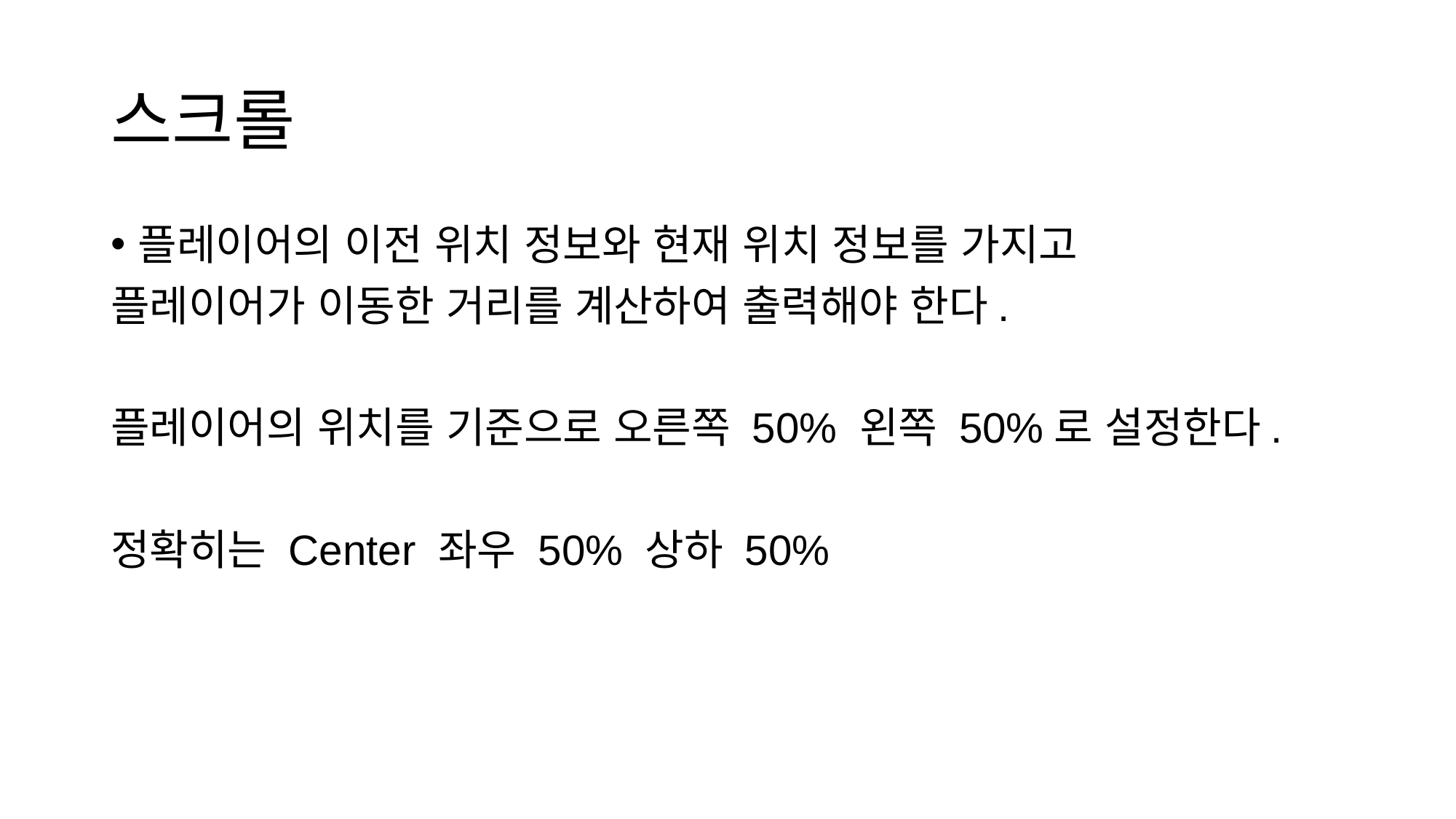

# 스크롤
플레이어의 이전 위치 정보와 현재 위치 정보를 가지고
플레이어가 이동한 거리를 계산하여 출력해야 한다.

플레이어의 위치를 기준으로 오른쪽 50% 왼쪽 50%로 설정한다.

정확히는 Center 좌우 50% 상하 50%